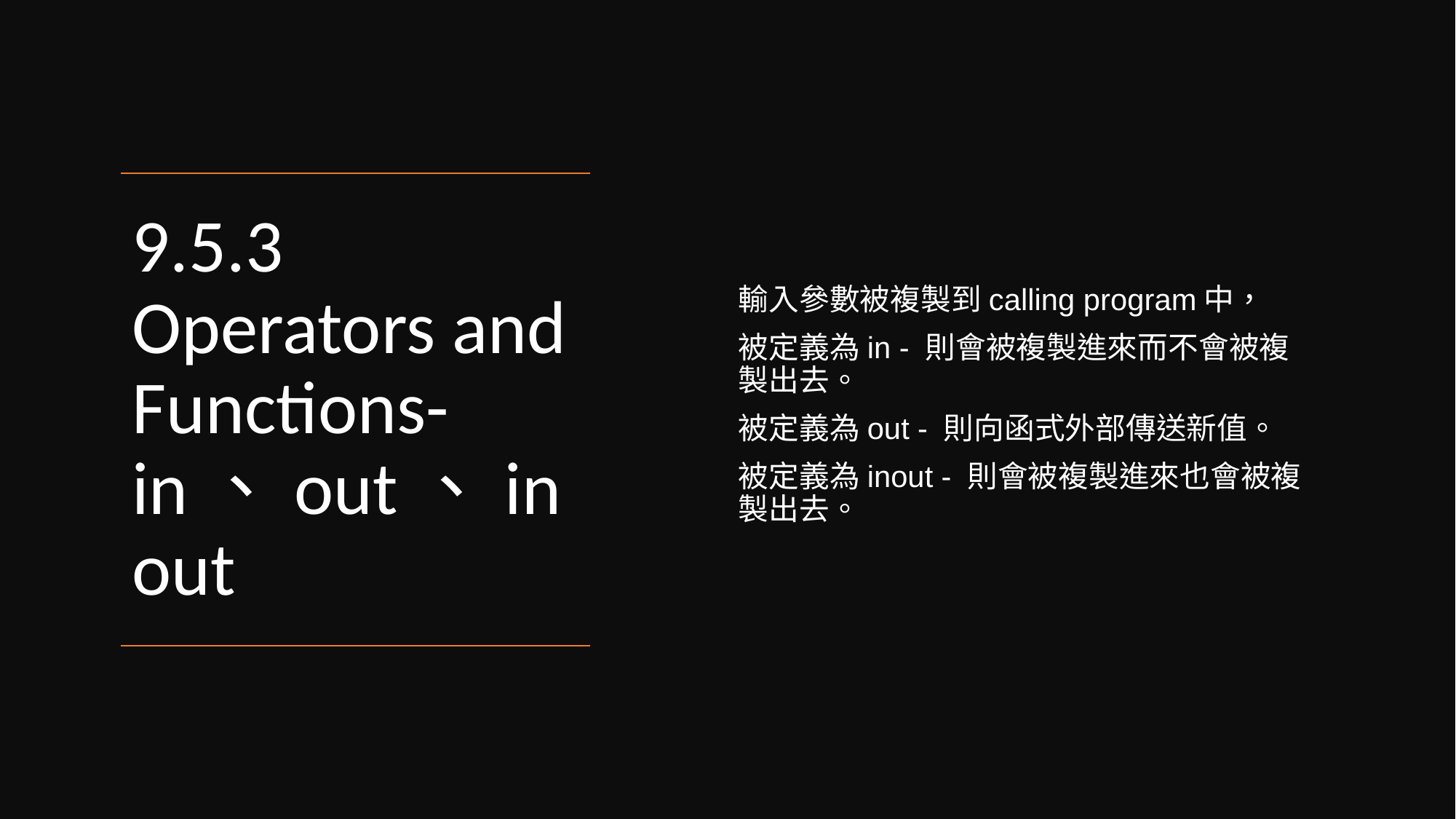

輸入參數被複製到calling program中，
被定義為in - 則會被複製進來而不會被複製出去。
被定義為out - 則向函式外部傳送新值。
被定義為inout - 則會被複製進來也會被複製出去。
# 9.5.3 Operators and Functions-in、out、inout